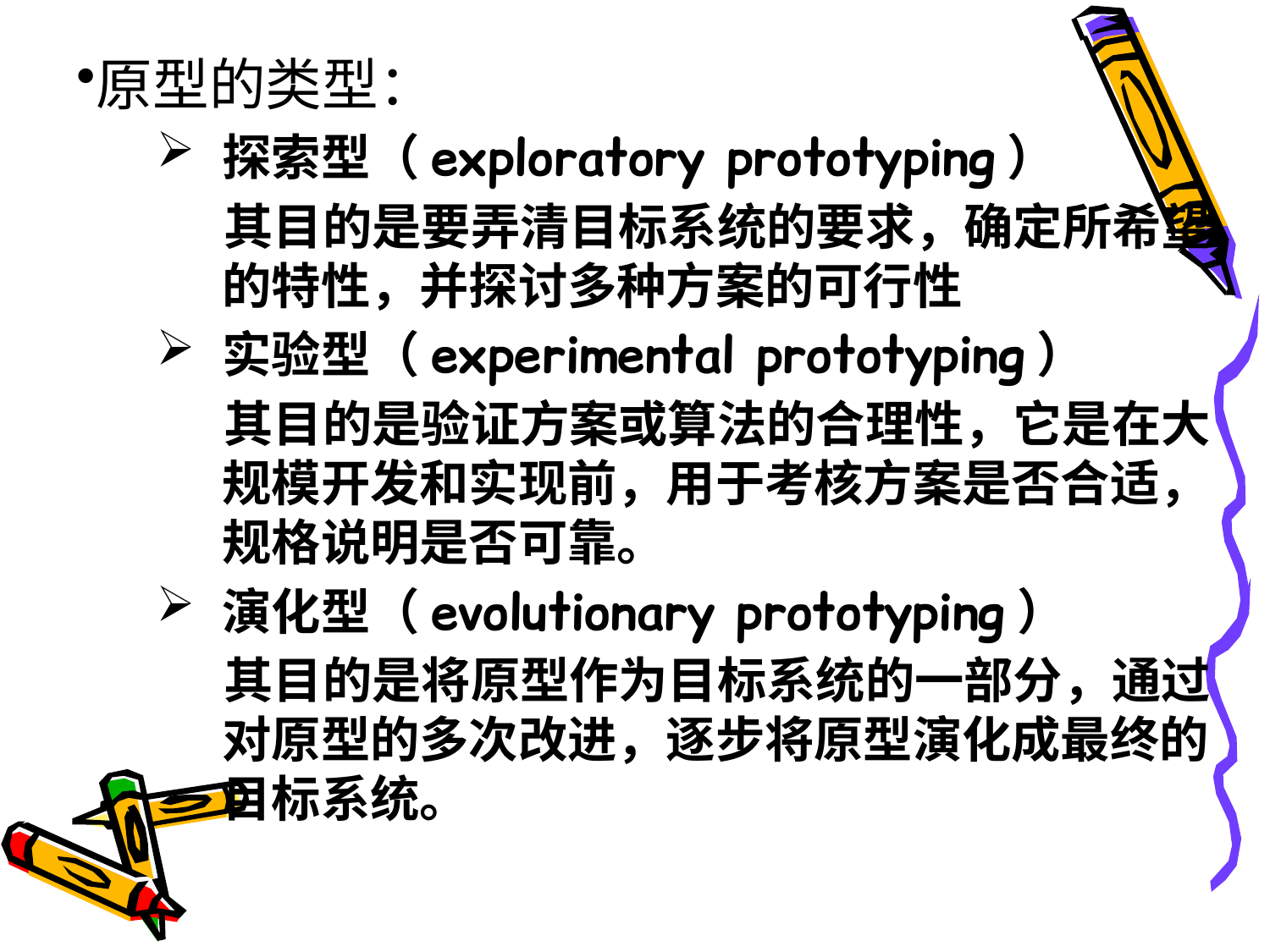

原型的类型：
探索型（exploratory prototyping）
     其目的是要弄清目标系统的要求，确定所希望的特性，并探讨多种方案的可行性
实验型（experimental prototyping）
     其目的是验证方案或算法的合理性，它是在大规模开发和实现前，用于考核方案是否合适，规格说明是否可靠。
演化型（evolutionary prototyping）
     其目的是将原型作为目标系统的一部分，通过对原型的多次改进，逐步将原型演化成最终的目标系统。